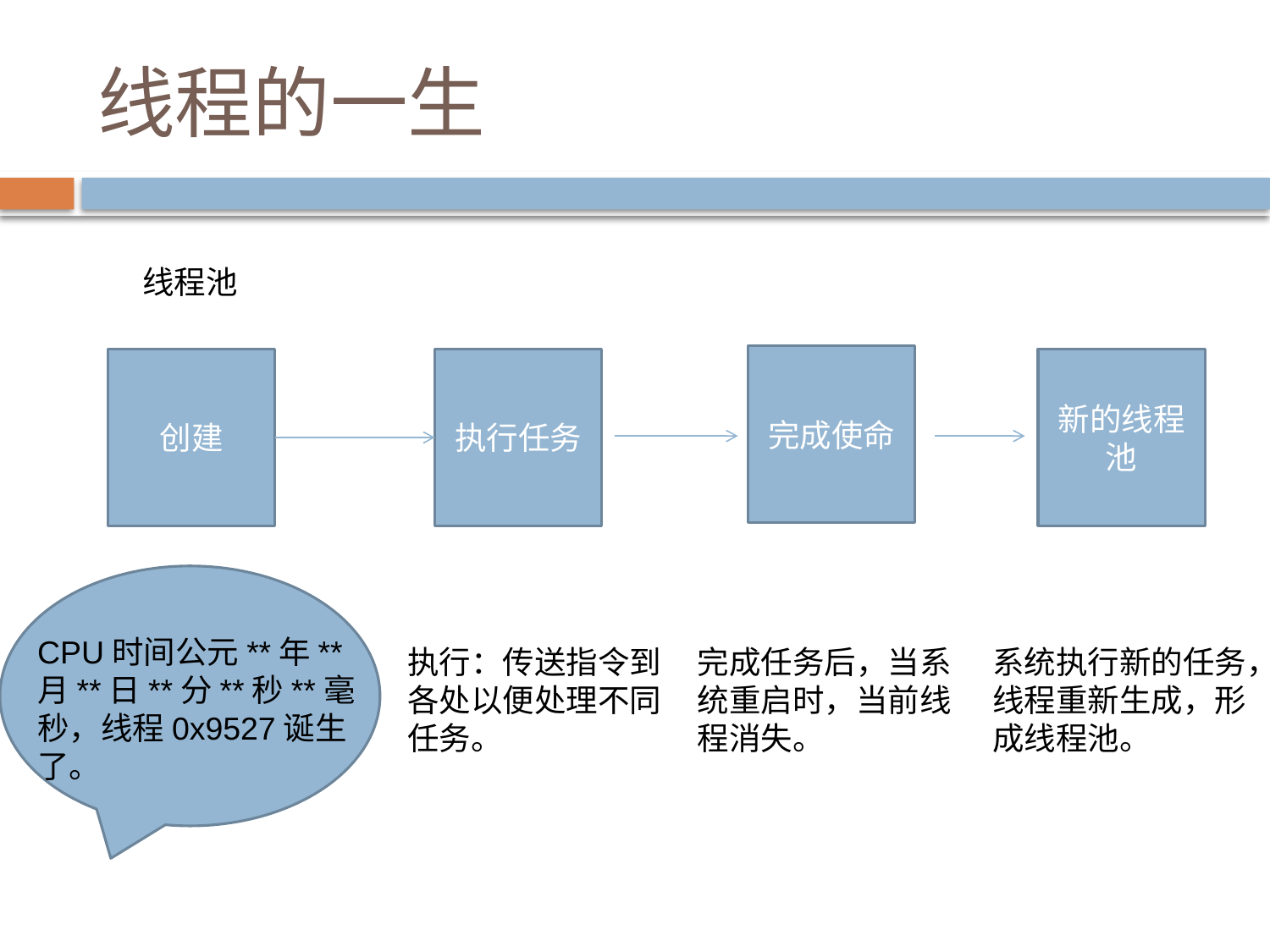

# 线程的一生
线程池
完成使命
创建
执行任务
新的线程池

CPU时间公元**年**月**日**分**秒**毫秒，线程0x9527诞生了。
执行：传送指令到各处以便处理不同任务。
完成任务后，当系统重启时，当前线程消失。
系统执行新的任务，线程重新生成，形成线程池。